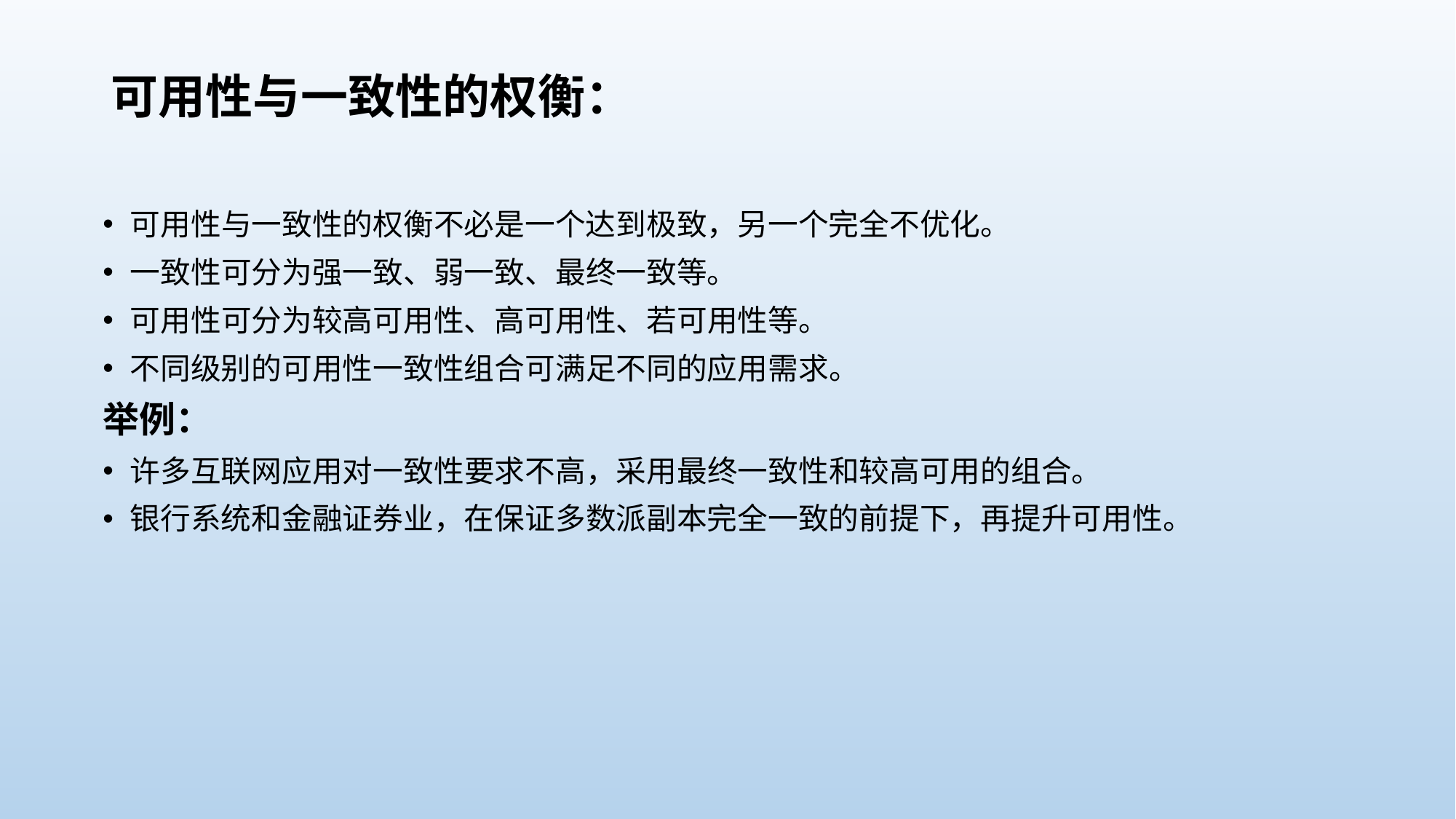

# 可用性与一致性的权衡：
可用性与一致性的权衡不必是一个达到极致，另一个完全不优化。
一致性可分为强一致、弱一致、最终一致等。
可用性可分为较高可用性、高可用性、若可用性等。
不同级别的可用性一致性组合可满足不同的应用需求。
举例：
许多互联网应用对一致性要求不高，采用最终一致性和较高可用的组合。
银行系统和金融证券业，在保证多数派副本完全一致的前提下，再提升可用性。